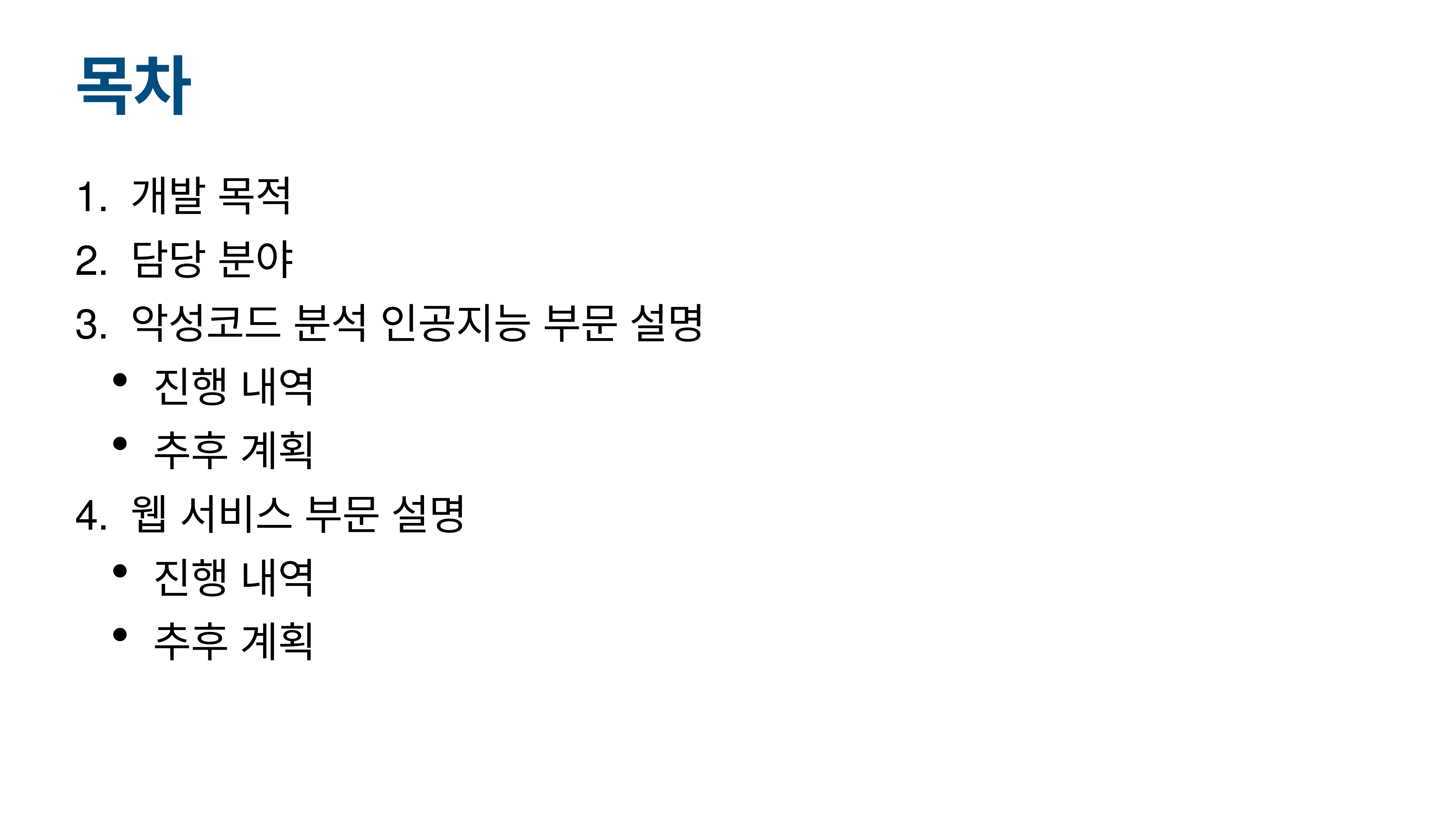

# 목차
1. 개발 목적
2. 담당 분야
3. 악성코드 분석 인공지능 부문 설명
진행 내역
추후 계획
4. 웹 서비스 부문 설명
진행 내역
추후 계획